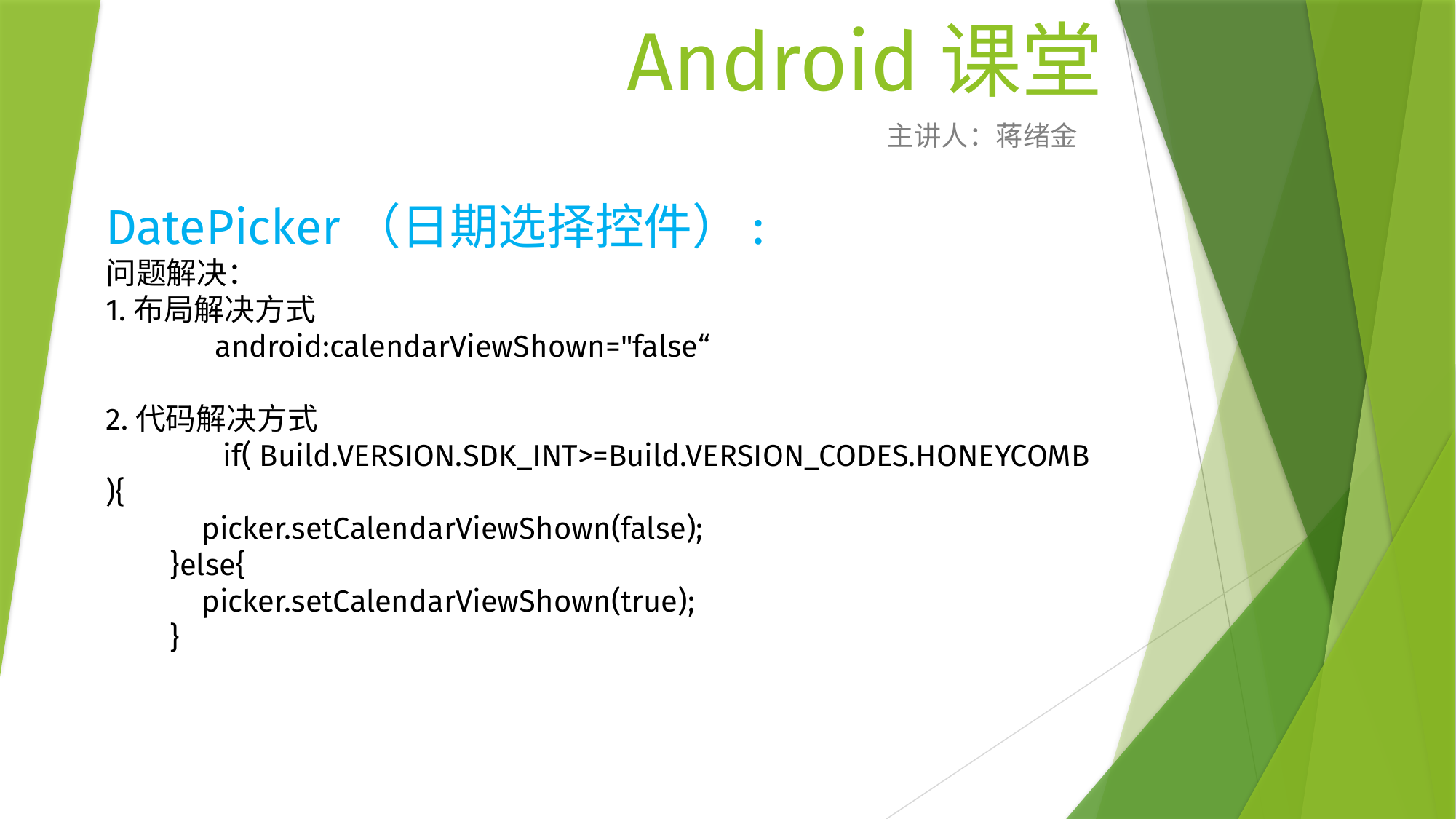

# Android课堂
主讲人：蒋绪金
DatePicker（日期选择控件）:
问题解决：
1.布局解决方式
	android:calendarViewShown="false“

2.代码解决方式
	 if( Build.VERSION.SDK_INT>=Build.VERSION_CODES.HONEYCOMB ){
            picker.setCalendarViewShown(false);
        }else{
            picker.setCalendarViewShown(true);
        }